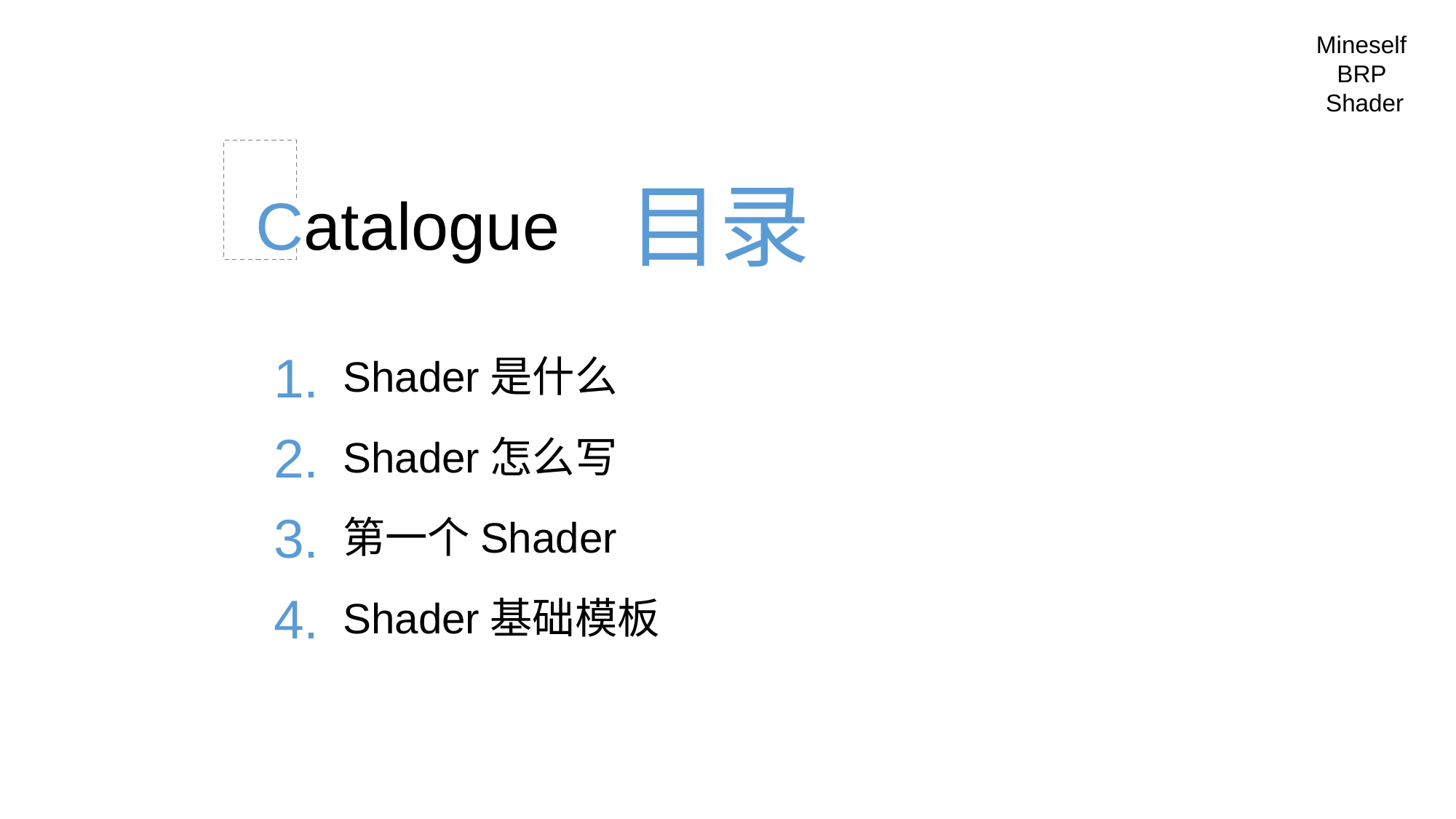

Mineself
BRP
Shader

目录
Catalogue

1.
Shader是什么
2.
Shader怎么写
3.
第一个Shader
4.
Shader基础模板